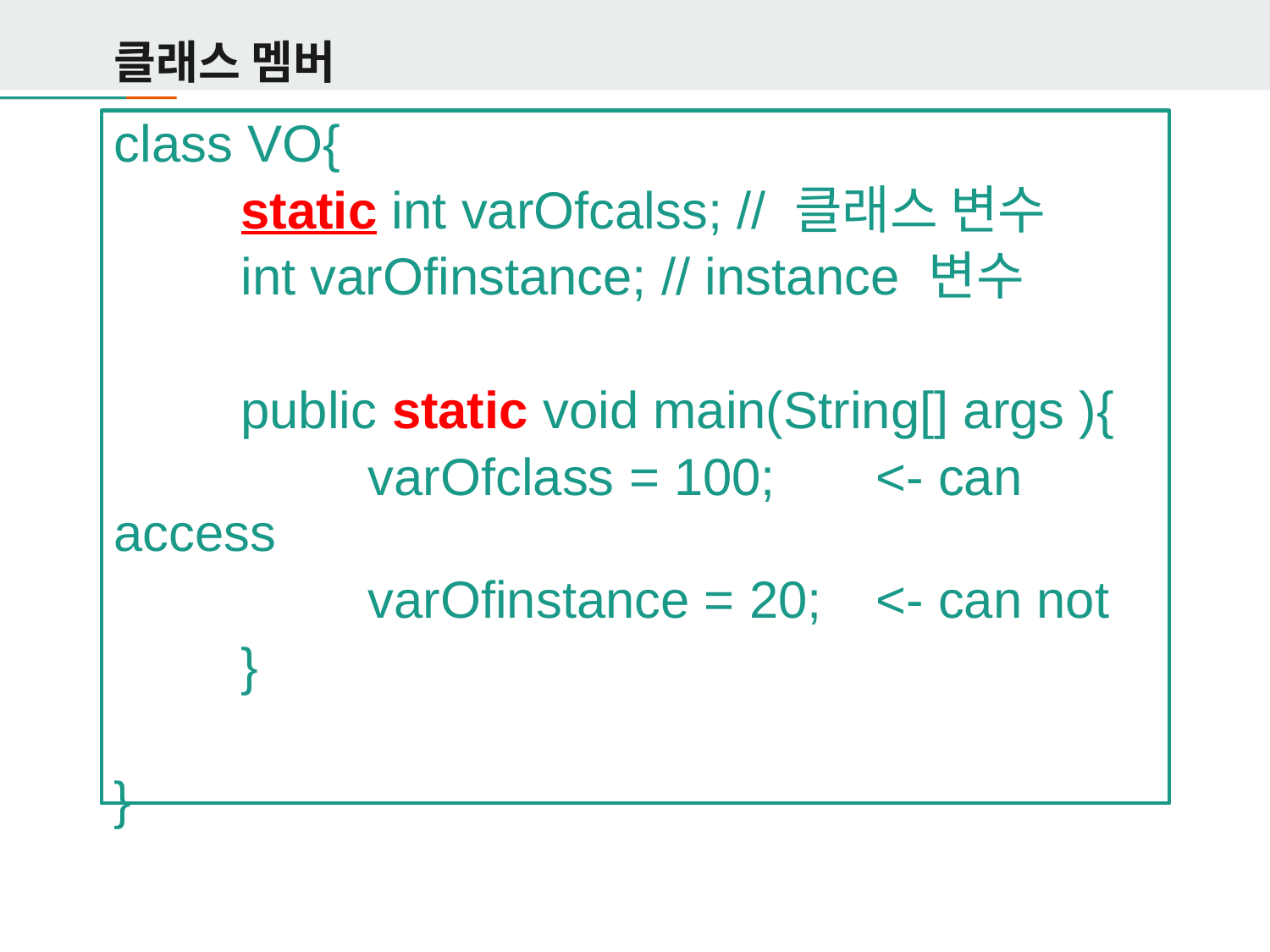

# 클래스 멤버
class VO{
	static int varOfcalss; // 클래스 변수
	int varOfinstance; // instance 변수

	public static void main(String[] args ){
		varOfclass = 100;	<- can access
		varOfinstance = 20;	<- can not
	}

}